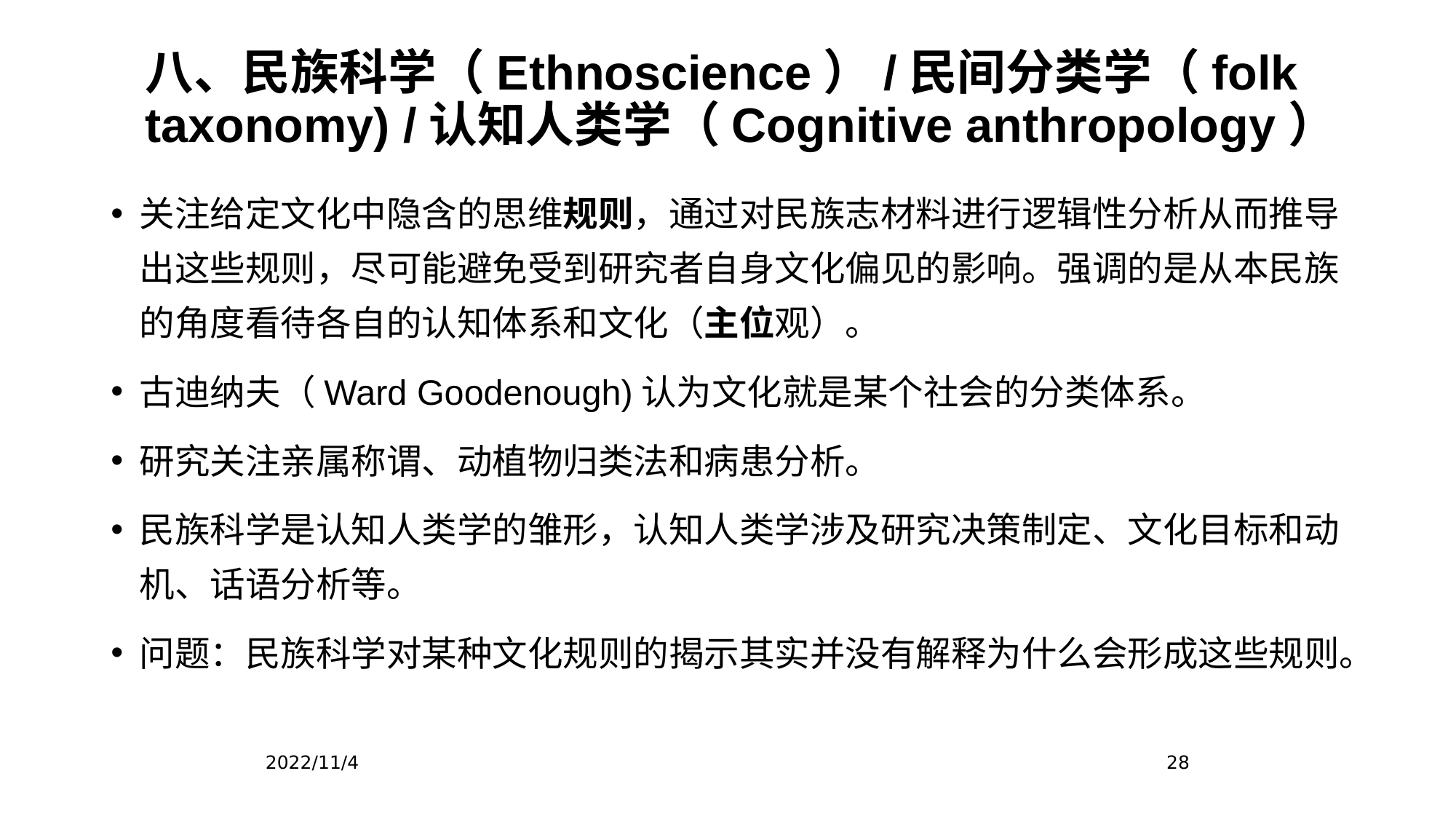

八、民族科学（Ethnoscience）/民间分类学（folk taxonomy) /认知人类学（Cognitive anthropology）
关注给定文化中隐含的思维规则，通过对民族志材料进行逻辑性分析从而推导出这些规则，尽可能避免受到研究者自身文化偏见的影响。强调的是从本民族的角度看待各自的认知体系和文化（主位观）。
古迪纳夫（Ward Goodenough)认为文化就是某个社会的分类体系。
研究关注亲属称谓、动植物归类法和病患分析。
民族科学是认知人类学的雏形，认知人类学涉及研究决策制定、文化目标和动机、话语分析等。
问题：民族科学对某种文化规则的揭示其实并没有解释为什么会形成这些规则。
2022/11/4
28